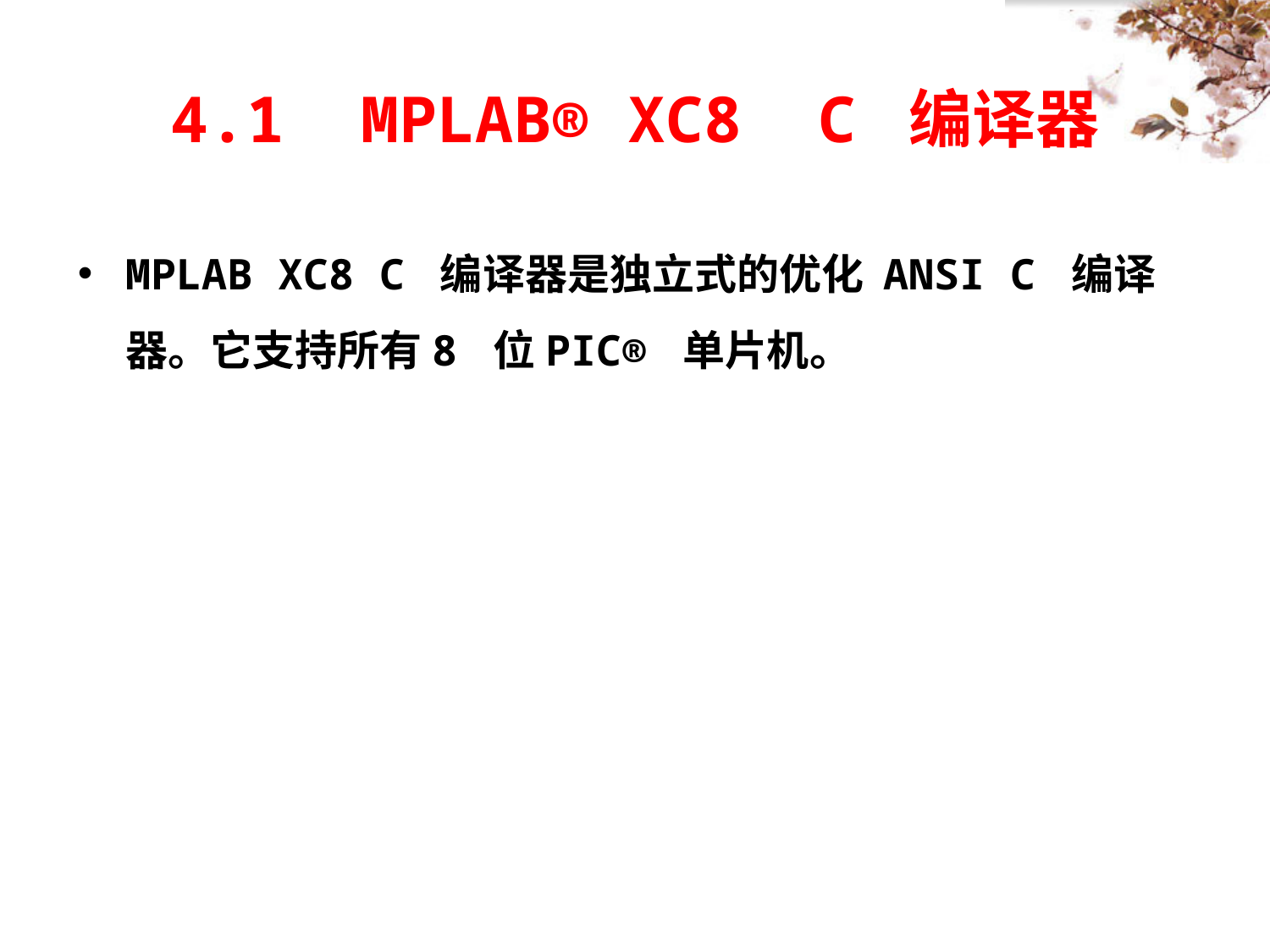

# 4.1  MPLAB® XC8  C 编译器
MPLAB XC8 C 编译器是独立式的优化 ANSI C 编译器。它支持所有8 位PIC® 单片机。